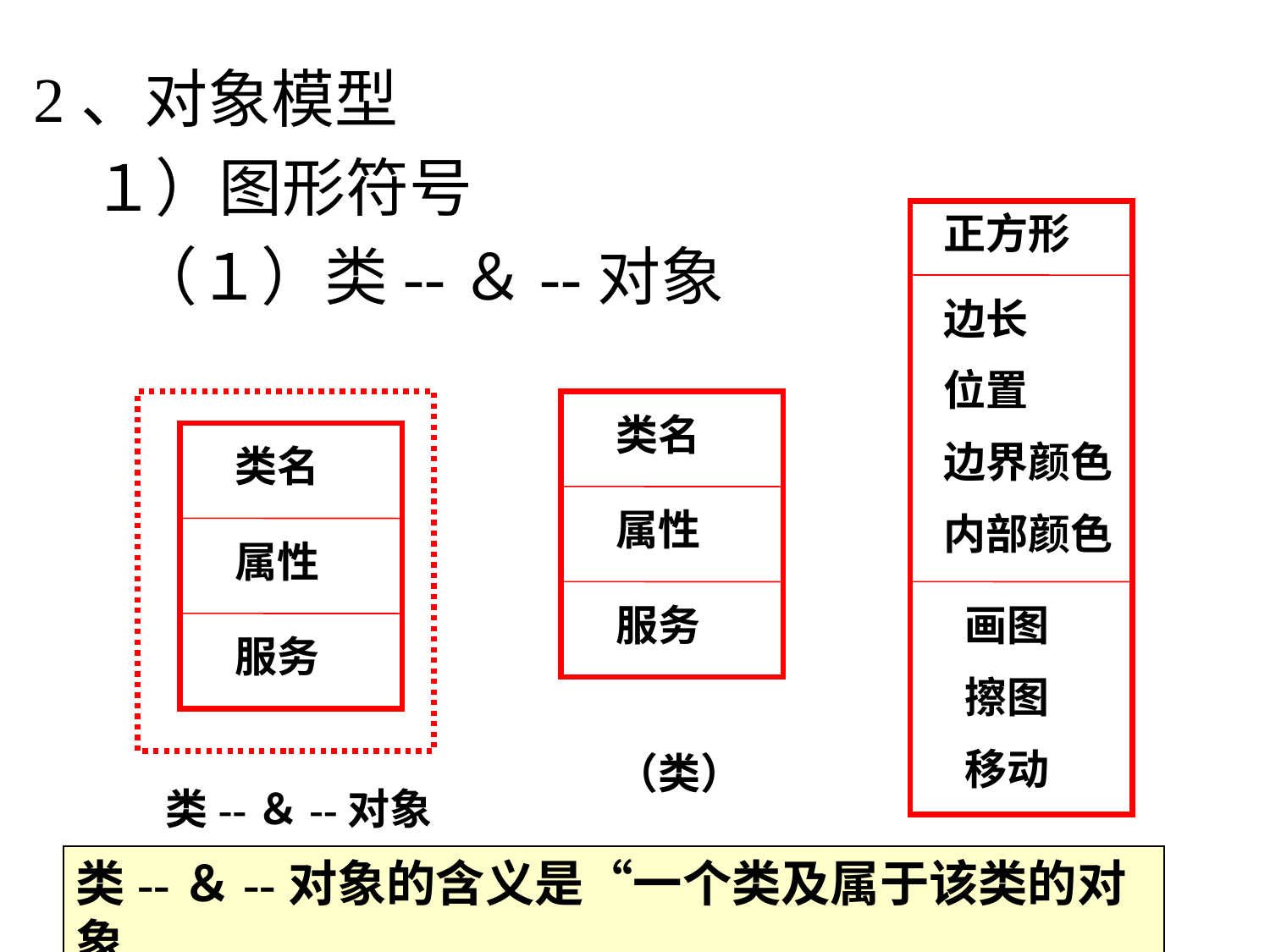

2、对象模型
   １）图形符号
      （１）类--＆--对象

正方形

边长
位置
边界颜色
内部颜色

画图
擦图
移动

类名

属性

服务

类名

属性

服务
（类）
类--＆--对象
类--＆--对象的含义是“一个类及属于该类的对象
57